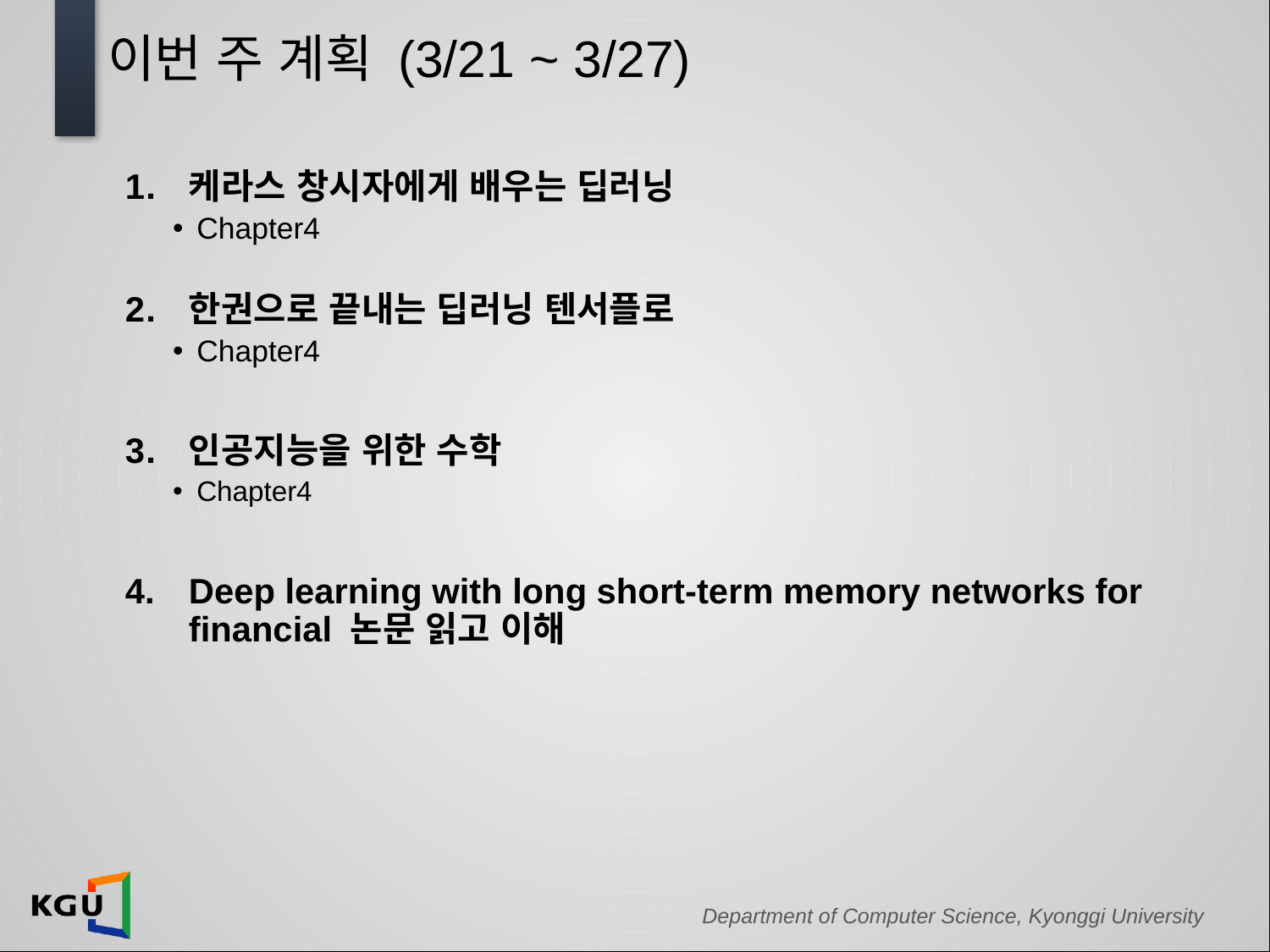

# 이번 주 계획 (3/21 ~ 3/27)
케라스 창시자에게 배우는 딥러닝
Chapter4

한권으로 끝내는 딥러닝 텐서플로
Chapter4

인공지능을 위한 수학
Chapter4

Deep learning with long short-term memory networks for financial 논문 읽고 이해